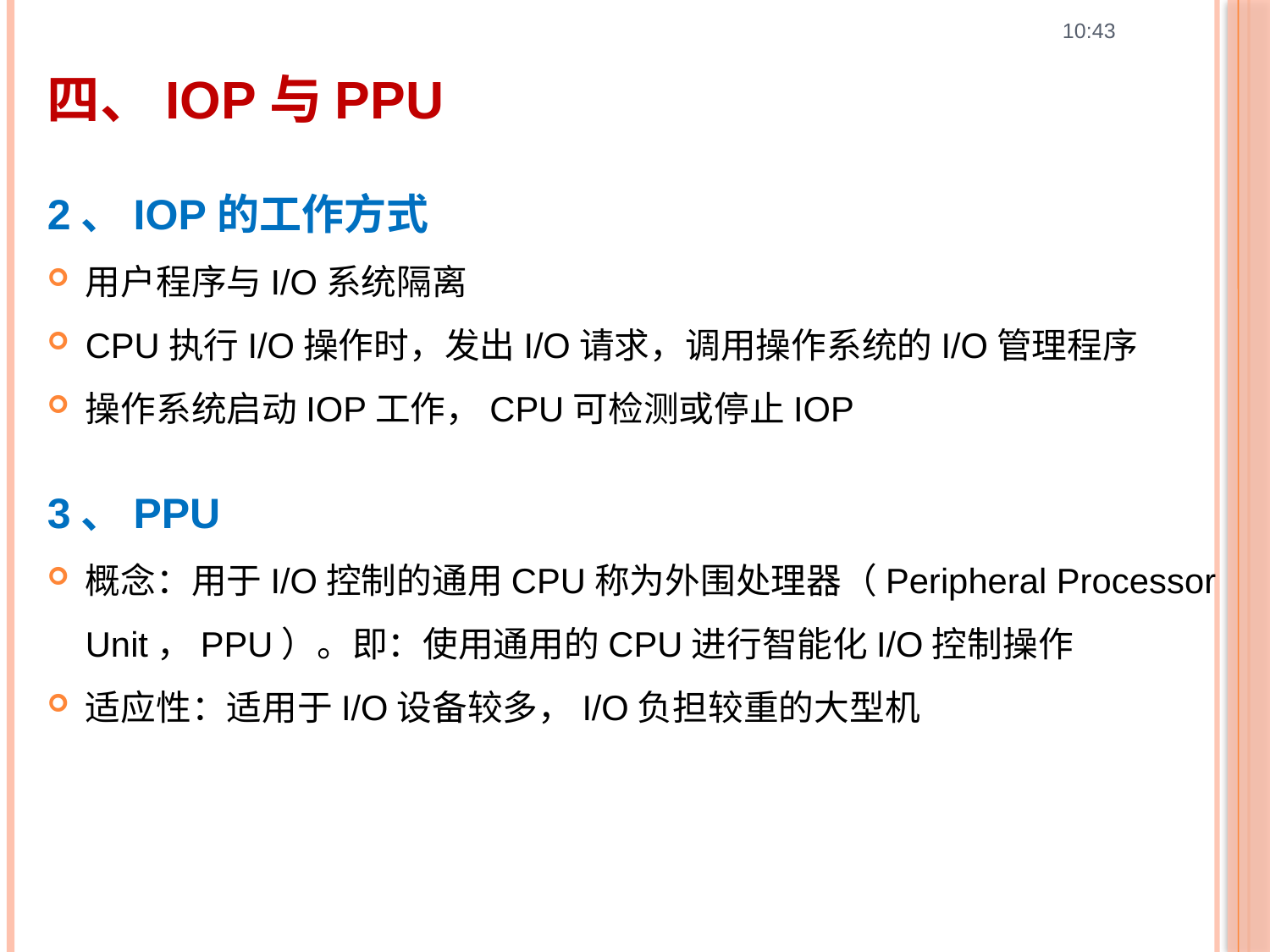

10:43
# 四、IOP与PPU
2、IOP的工作方式
用户程序与I/O系统隔离
CPU执行I/O操作时，发出I/O请求，调用操作系统的I/O管理程序
操作系统启动IOP工作，CPU可检测或停止IOP
3、PPU
概念：用于I/O控制的通用CPU称为外围处理器（Peripheral Processor Unit，PPU）。即：使用通用的CPU进行智能化I/O控制操作
适应性：适用于I/O设备较多，I/O负担较重的大型机